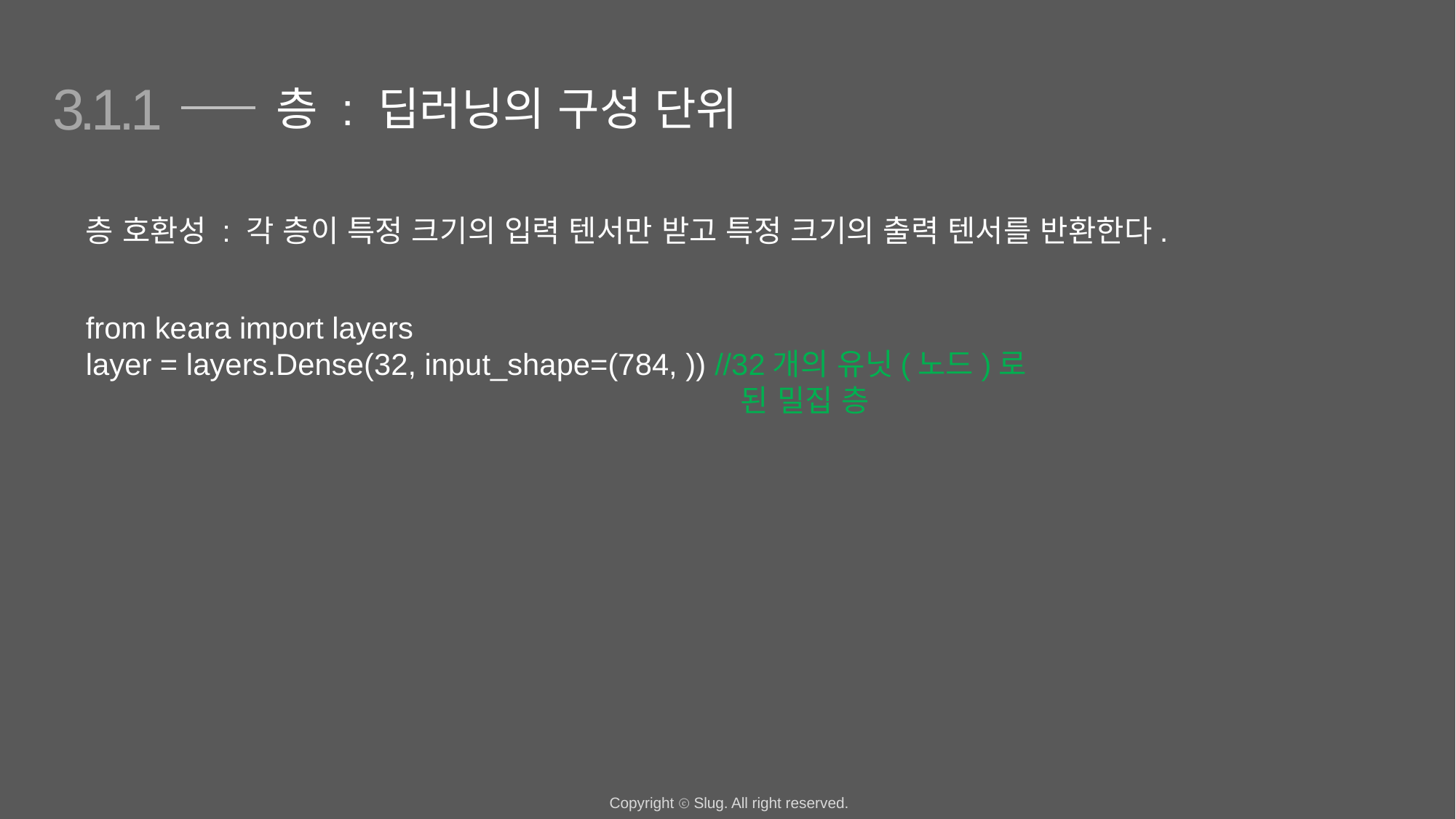

3.1.1
층 : 딥러닝의 구성 단위
층 호환성 : 각 층이 특정 크기의 입력 텐서만 받고 특정 크기의 출력 텐서를 반환한다.
from keara import layers
layer = layers.Dense(32, input_shape=(784, )) //32개의 유닛(노드)로 									된 밀집 층
Copyright ⓒ Slug. All right reserved.